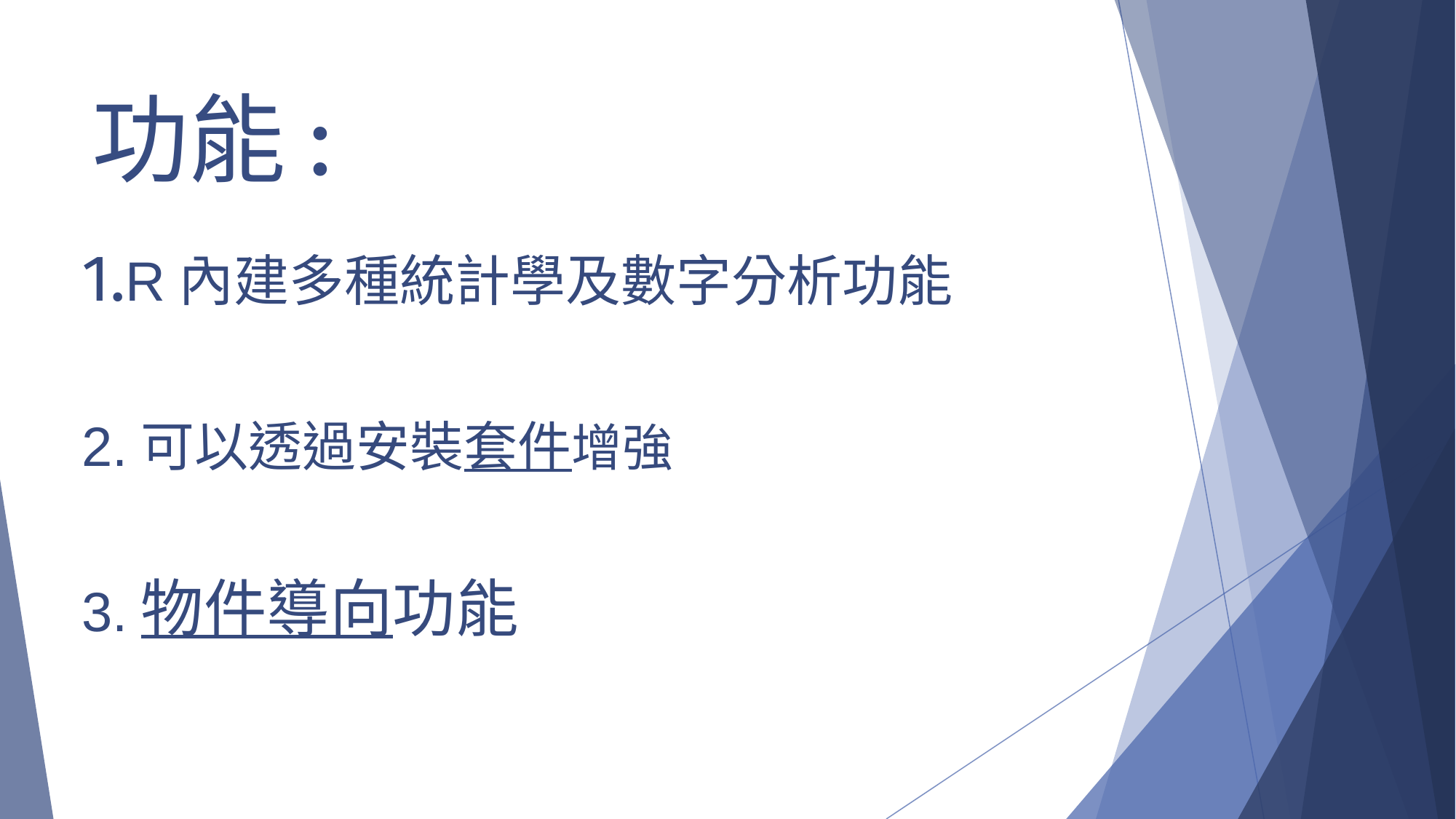

# 功能:
1.R內建多種統計學及數字分析功能

2.可以透過安裝套件增強

3.物件導向功能